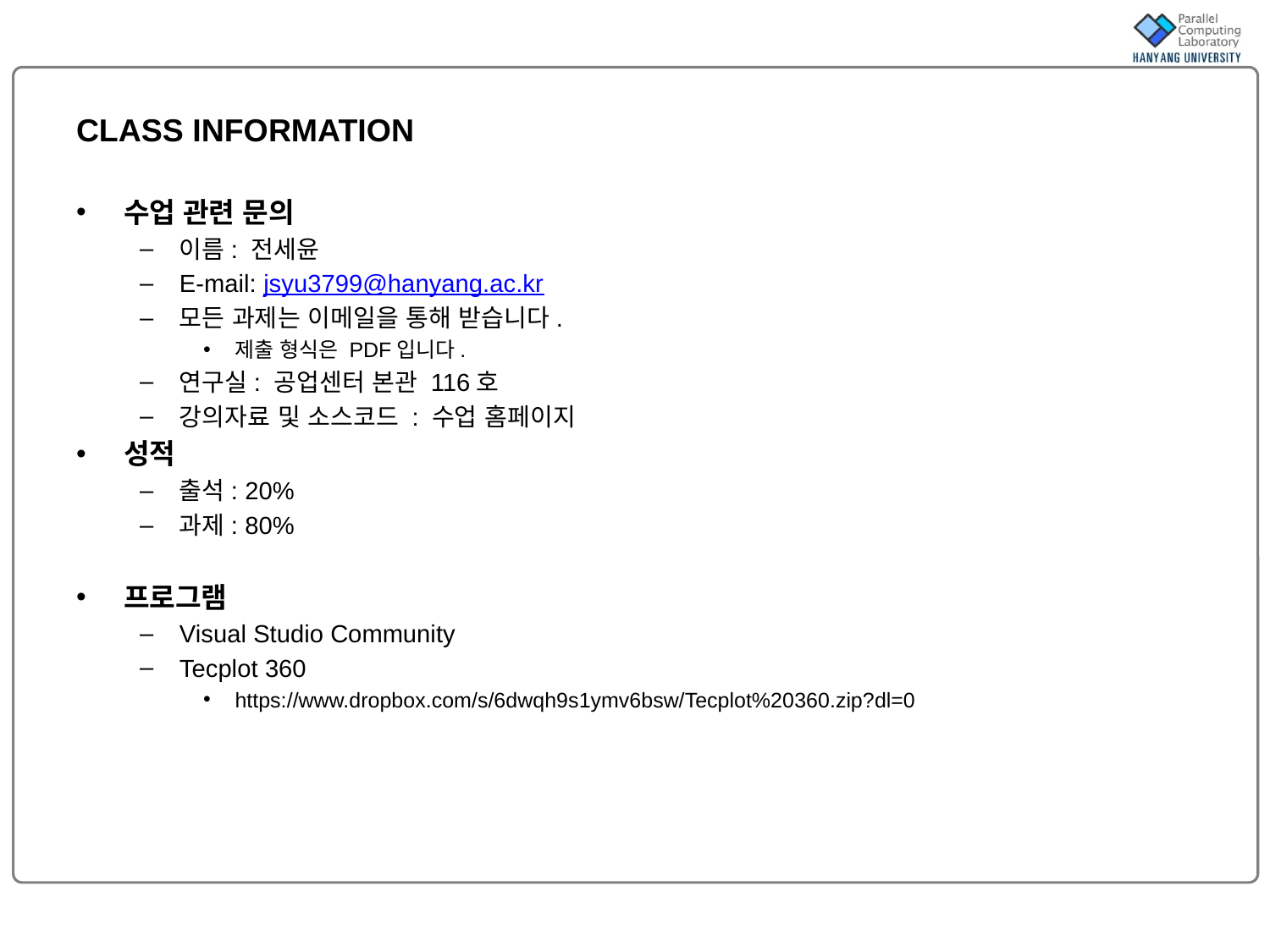

# CLASS INFORMATION
수업 관련 문의
이름: 전세윤
E-mail: jsyu3799@hanyang.ac.kr
모든 과제는 이메일을 통해 받습니다.
제출 형식은 PDF입니다.
연구실: 공업센터 본관 116호
강의자료 및 소스코드 : 수업 홈페이지
성적
출석: 20%
과제: 80%

프로그램
Visual Studio Community
Tecplot 360
https://www.dropbox.com/s/6dwqh9s1ymv6bsw/Tecplot%20360.zip?dl=0